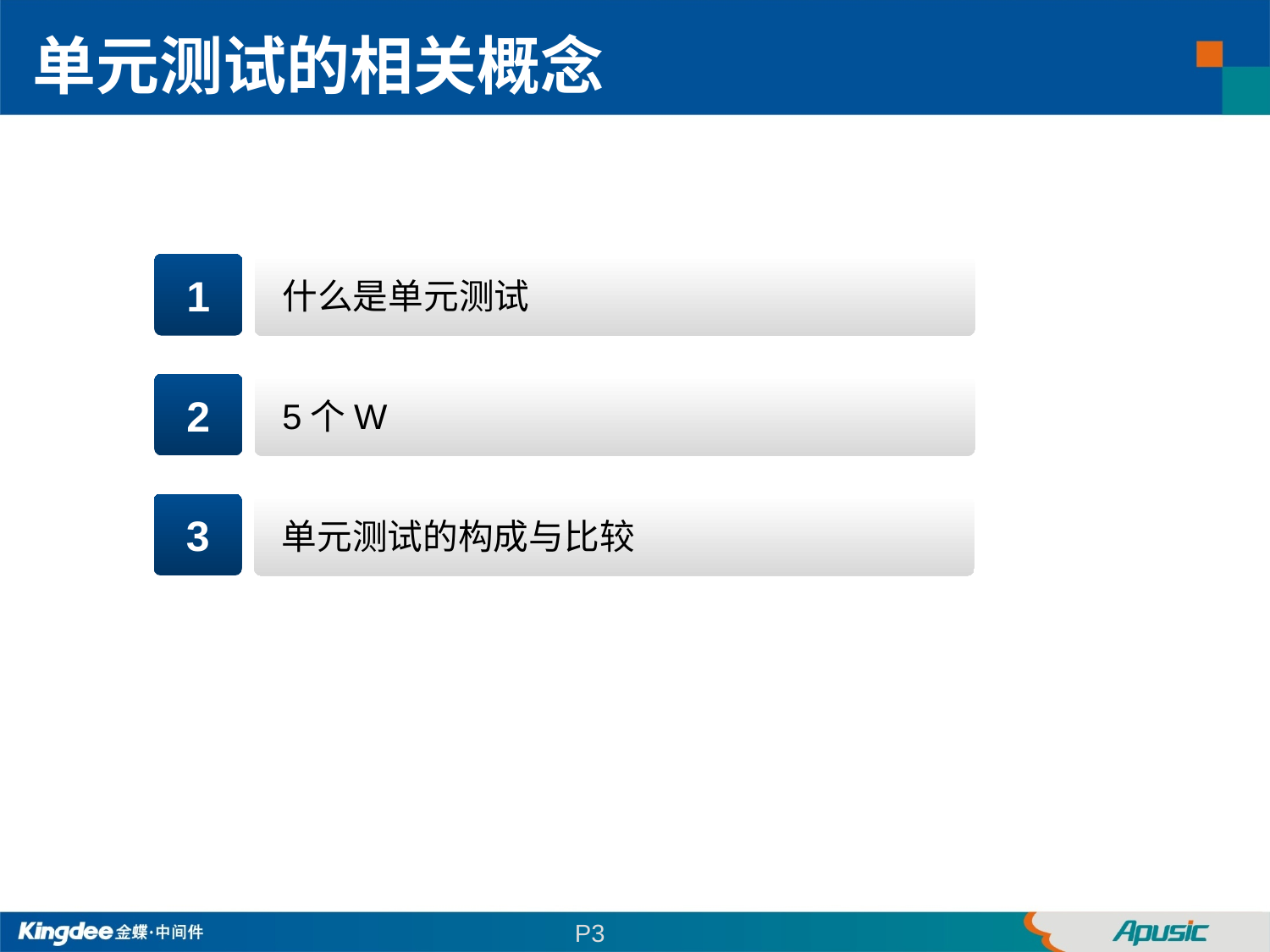

单元测试的相关概念
1
什么是单元测试
2
5个W
3
单元测试的构成与比较